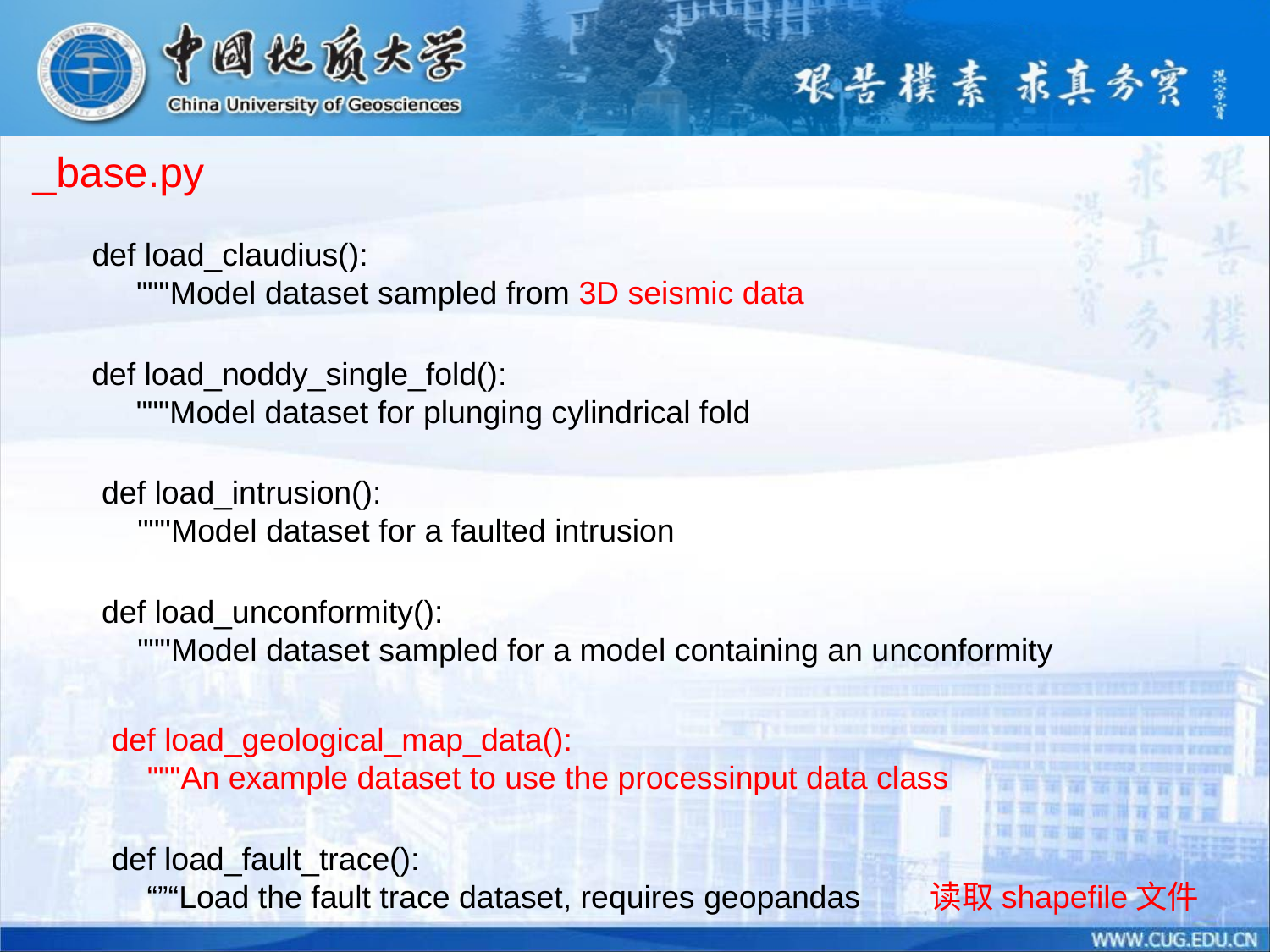

_base.py
def load_claudius():
     """Model dataset sampled from 3D seismic data
def load_noddy_single_fold():
     """Model dataset for plunging cylindrical fold
def load_intrusion():
    """Model dataset for a faulted intrusion
def load_unconformity():
    """Model dataset sampled for a model containing an unconformity
def load_geological_map_data():
    """An example dataset to use the processinput data class
def load_fault_trace():
    “”“Load the fault trace dataset, requires geopandas       读取shapefile文件